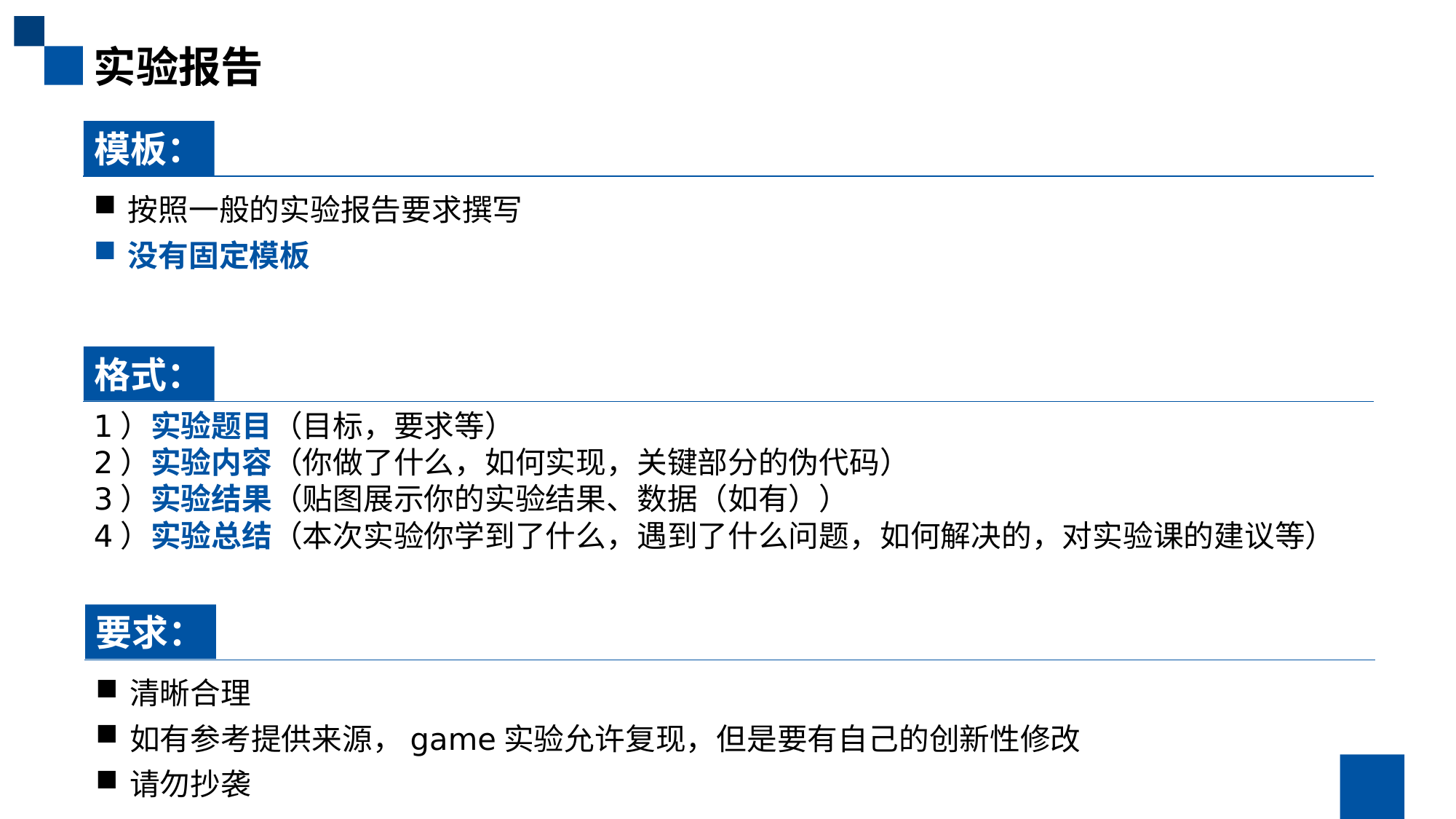

实验报告
模板：
按照一般的实验报告要求撰写
没有固定模板
格式：
1）实验题目（目标，要求等）
2）实验内容（你做了什么，如何实现，关键部分的伪代码）
3）实验结果（贴图展示你的实验结果、数据（如有））
4）实验总结（本次实验你学到了什么，遇到了什么问题，如何解决的，对实验课的建议等）

要求：
清晰合理
如有参考提供来源，game实验允许复现，但是要有自己的创新性修改
请勿抄袭
9